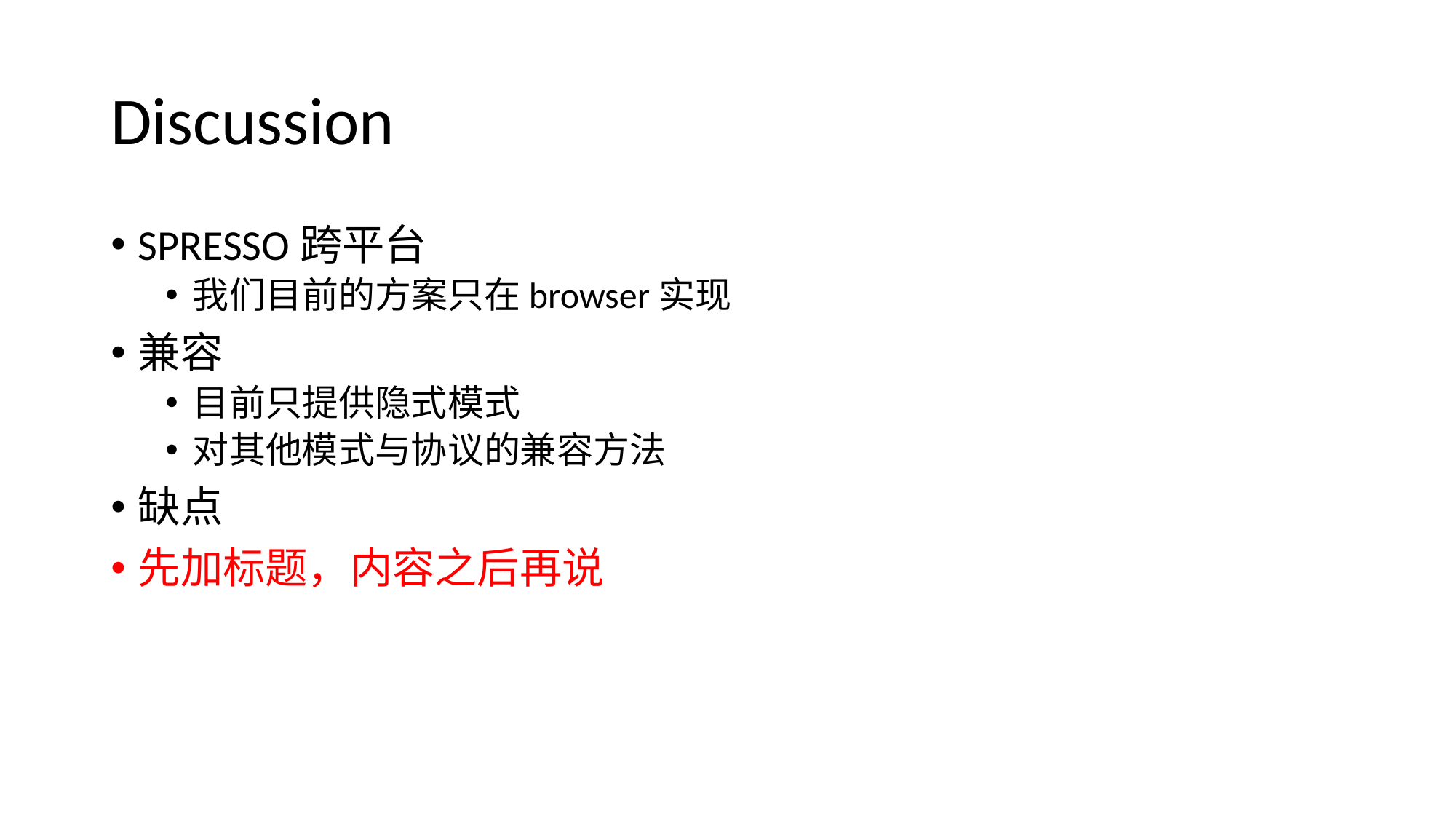

# Discussion
SPRESSO跨平台
我们目前的方案只在browser实现
兼容
目前只提供隐式模式
对其他模式与协议的兼容方法
缺点
先加标题，内容之后再说